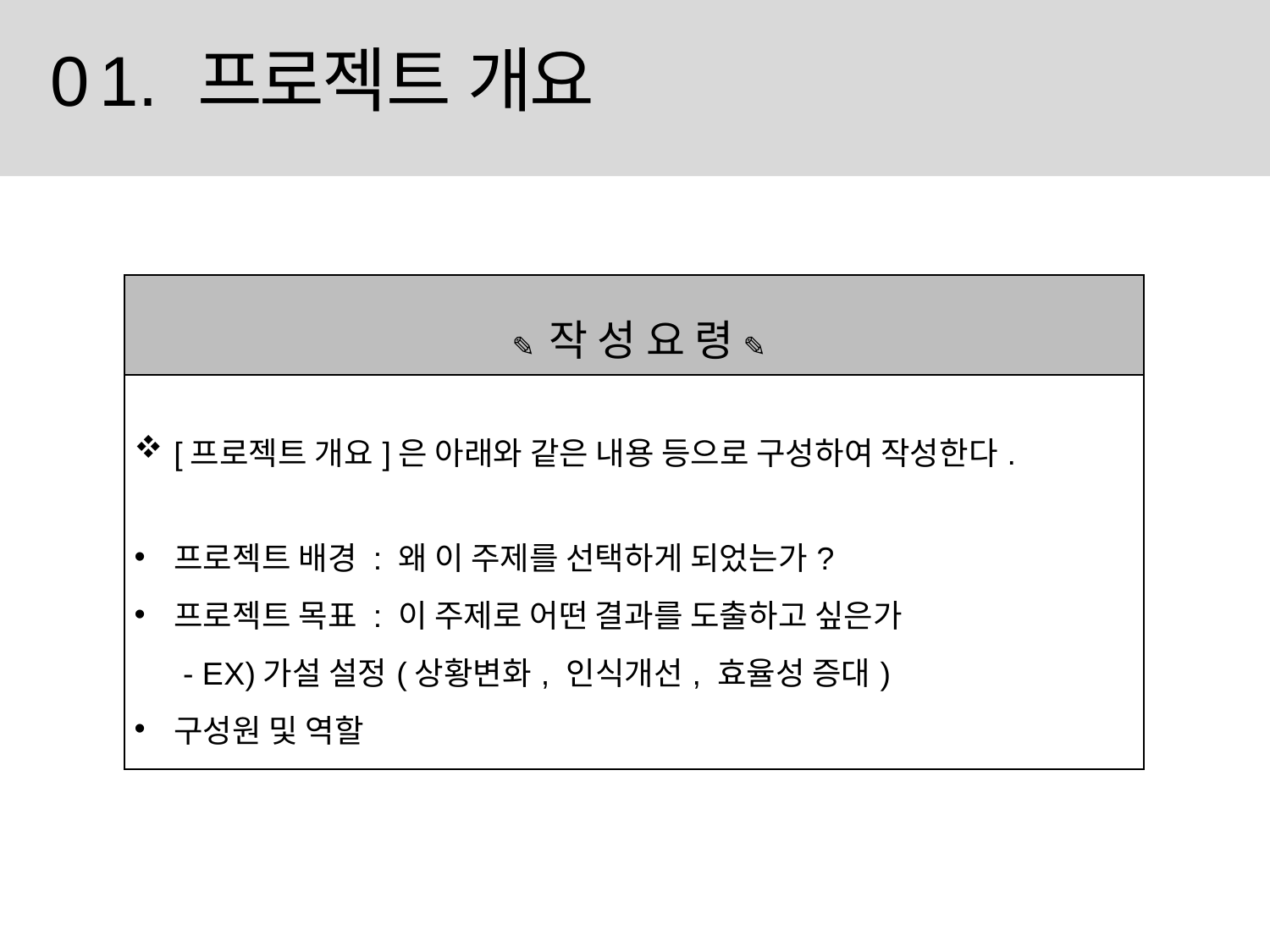

# 01. 프로젝트 개요
| ✎ 작 성 요 령 ✎ |
| --- |
| [프로젝트 개요]은 아래와 같은 내용 등으로 구성하여 작성한다. 프로젝트 배경 : 왜 이 주제를 선택하게 되었는가? 프로젝트 목표 : 이 주제로 어떤 결과를 도출하고 싶은가 - EX)가설 설정(상황변화, 인식개선, 효율성 증대) 구성원 및 역할 |